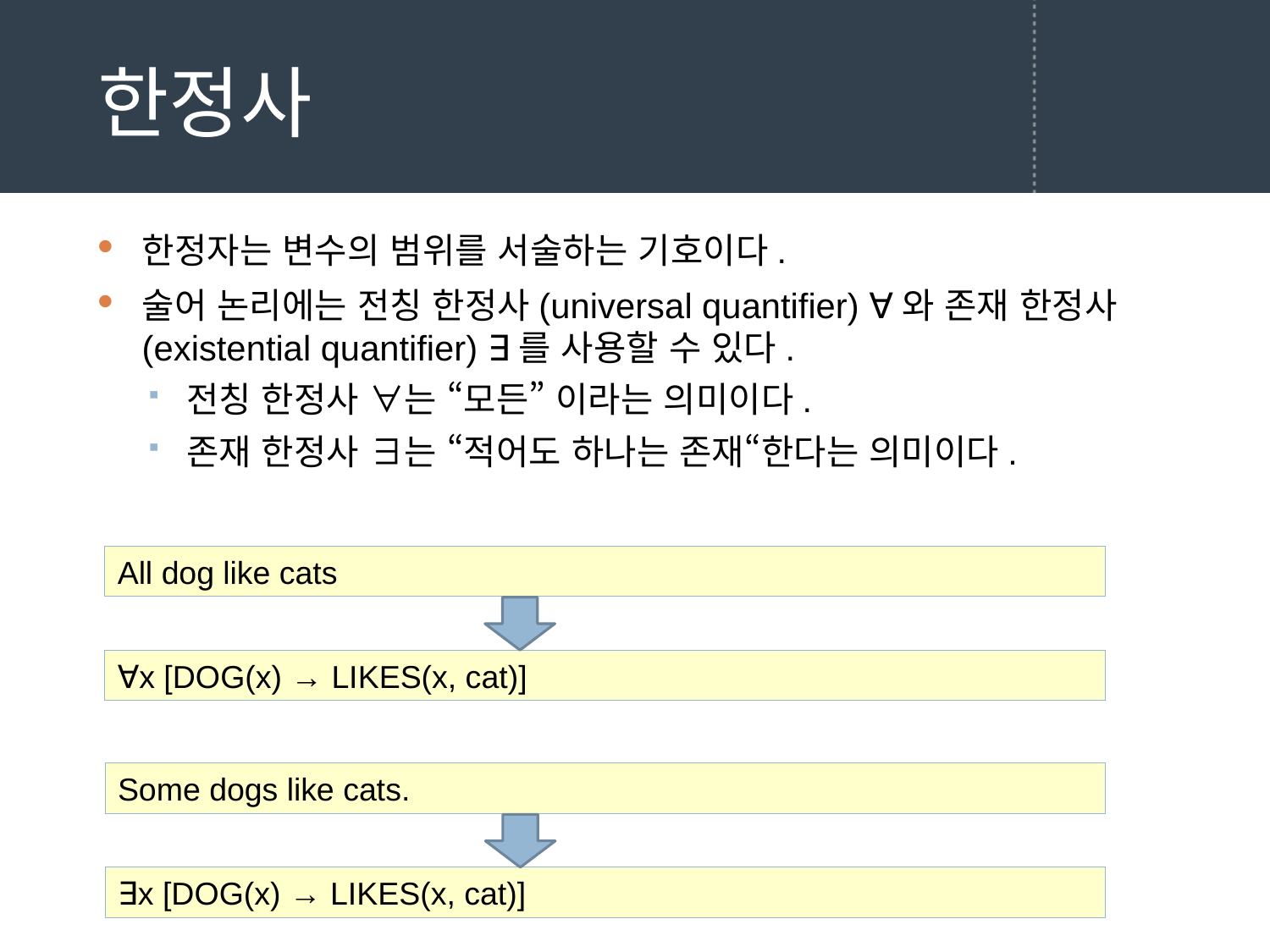

# 한정사
한정자는 변수의 범위를 서술하는 기호이다.
술어 논리에는 전칭 한정사(universal quantifier) ∀와 존재 한정사(existential quantifier) ∃를 사용할 수 있다.
전칭 한정사 ∀는 “모든” 이라는 의미이다.
존재 한정사 ∃는 “적어도 하나는 존재“한다는 의미이다.

All dog like cats

∀x [DOG(x) → LIKES(x, cat)]
Some dogs like cats.

∃x [DOG(x) → LIKES(x, cat)]